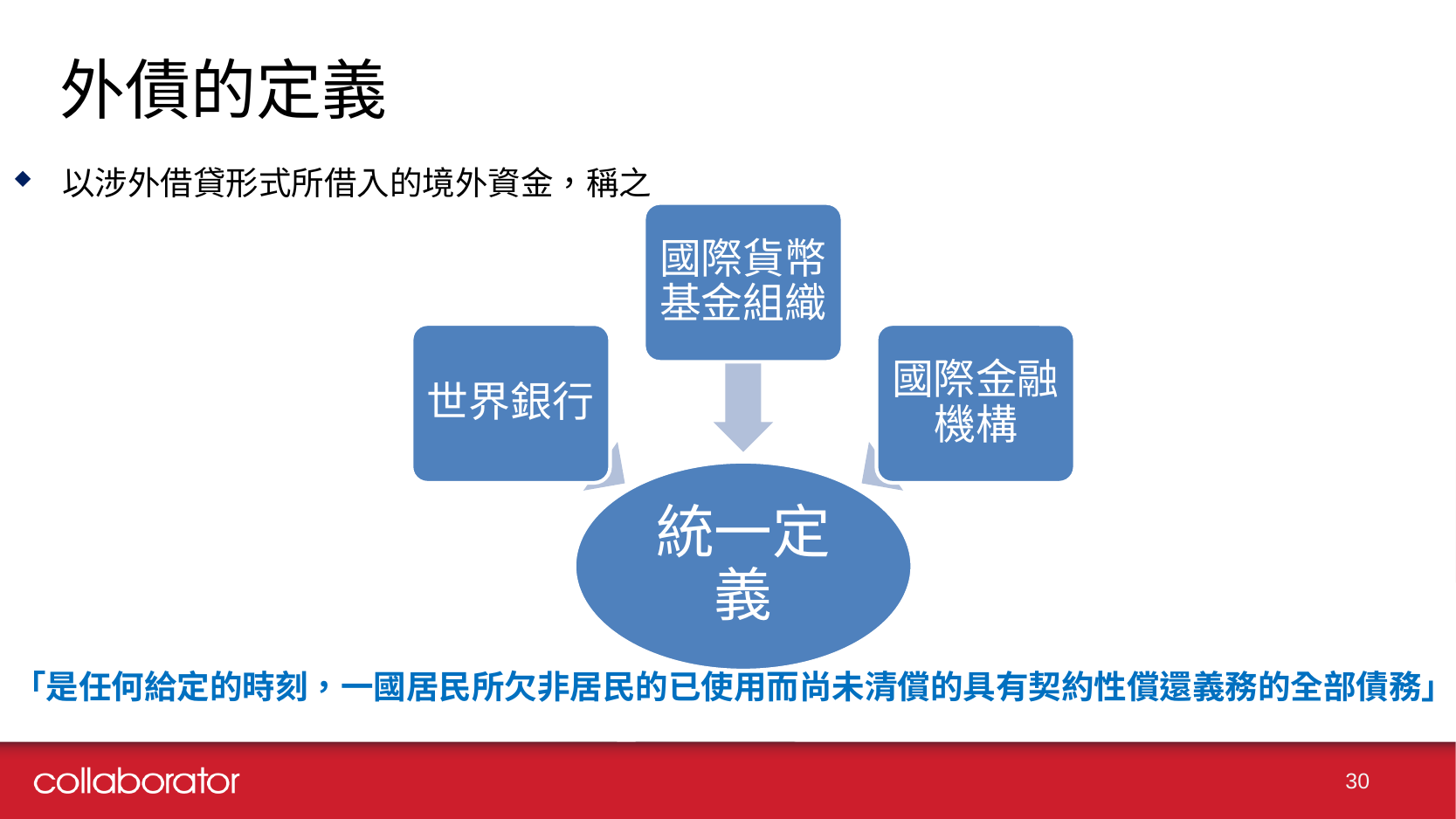

# 外債的定義
以涉外借貸形式所借入的境外資金，稱之

「是任何給定的時刻，一國居民所欠非居民的已使用而尚未清償的具有契約性償還義務的全部債務」
統一定義
世界銀行
國際貨幣基金組織
國際金融機構
30